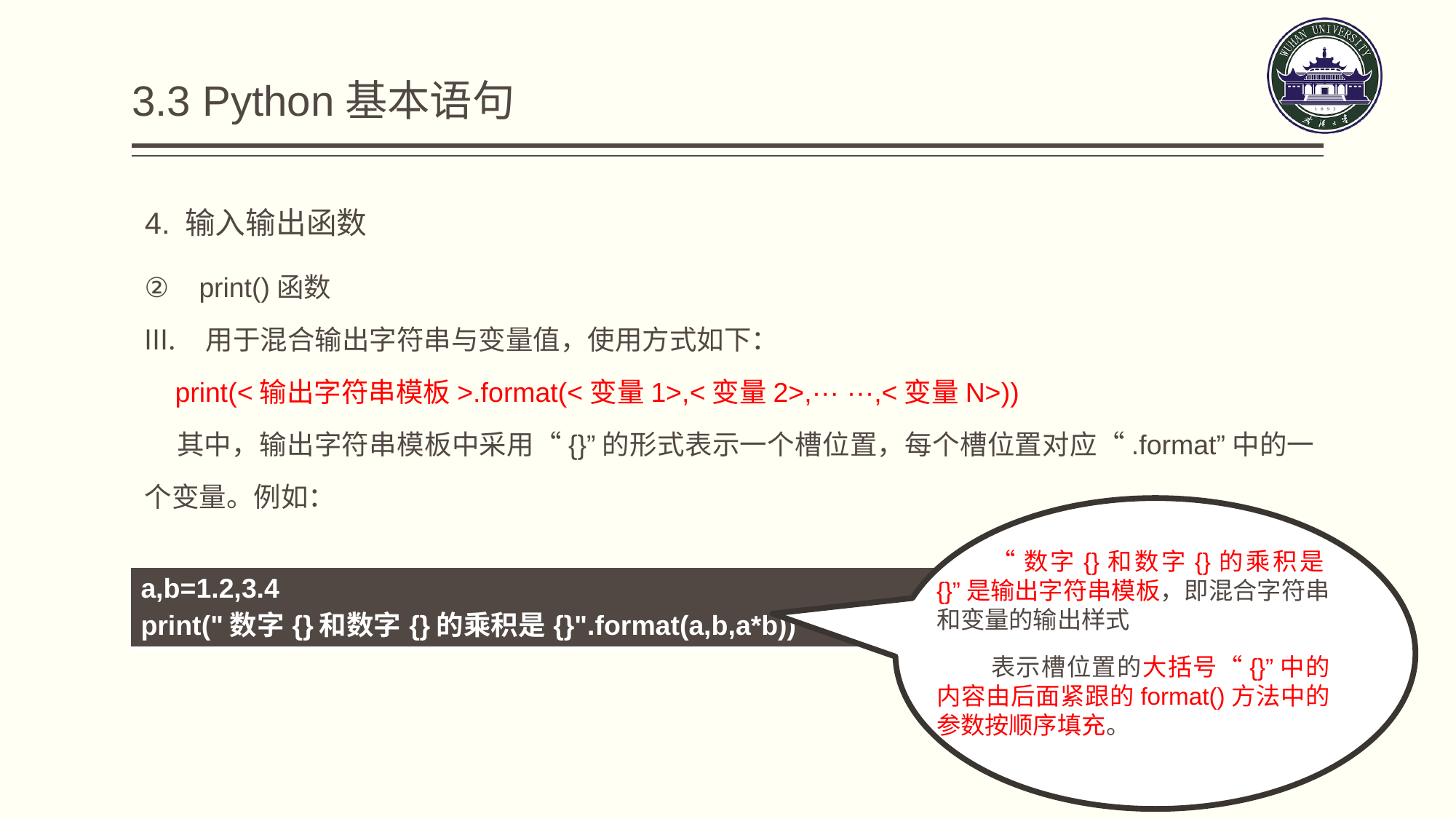

3.3 Python基本语句
4. 输入输出函数
print()函数
用于混合输出字符串与变量值，使用方式如下：
    print(<输出字符串模板>.format(<变量1>,<变量2>,··· ···,<变量N>))
    其中，输出字符串模板中采用“{}”的形式表示一个槽位置，每个槽位置对应“.format”中的一个变量。例如：

“数字{}和数字{}的乘积是{}”是输出字符串模板，即混合字符串和变量的输出样式
表示槽位置的大括号“{}”中的内容由后面紧跟的format()方法中的参数按顺序填充。
| a,b=1.2,3.4 print("数字{}和数字{}的乘积是{}".format(a,b,a\*b)) |
| --- |